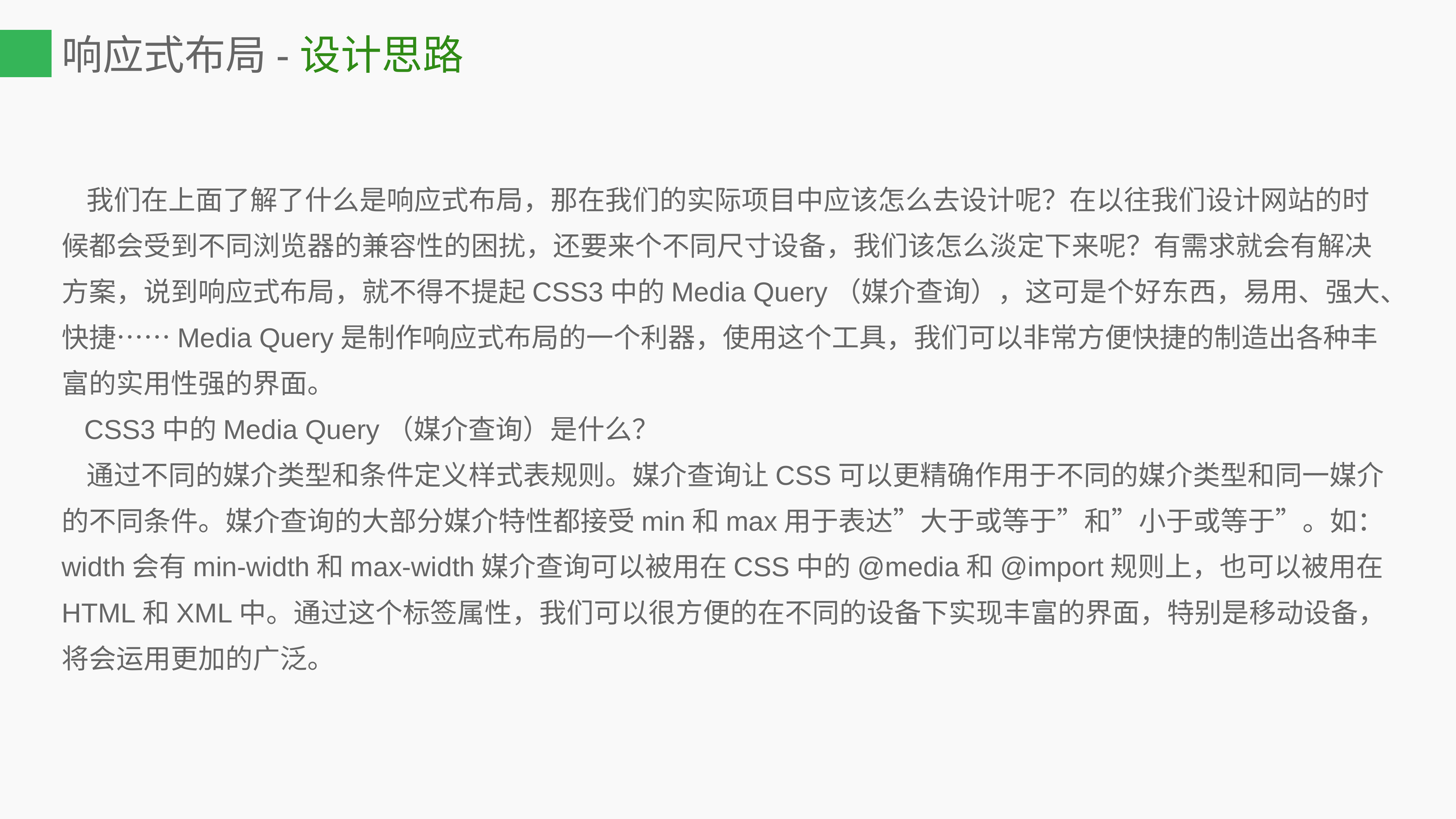

# 响应式布局-设计思路
   我们在上面了解了什么是响应式布局，那在我们的实际项目中应该怎么去设计呢？在以往我们设计网站的时候都会受到不同浏览器的兼容性的困扰，还要来个不同尺寸设备，我们该怎么淡定下来呢？有需求就会有解决方案，说到响应式布局，就不得不提起CSS3中的Media Query（媒介查询），这可是个好东西，易用、强大、快捷……Media Query是制作响应式布局的一个利器，使用这个工具，我们可以非常方便快捷的制造出各种丰富的实用性强的界面。
   CSS3中的Media Query（媒介查询）是什么？
   通过不同的媒介类型和条件定义样式表规则。媒介查询让CSS可以更精确作用于不同的媒介类型和同一媒介的不同条件。媒介查询的大部分媒介特性都接受min和max用于表达”大于或等于”和”小于或等于”。如：width会有min-width和max-width媒介查询可以被用在CSS中的@media和@import规则上，也可以被用在HTML和XML中。通过这个标签属性，我们可以很方便的在不同的设备下实现丰富的界面，特别是移动设备，将会运用更加的广泛。